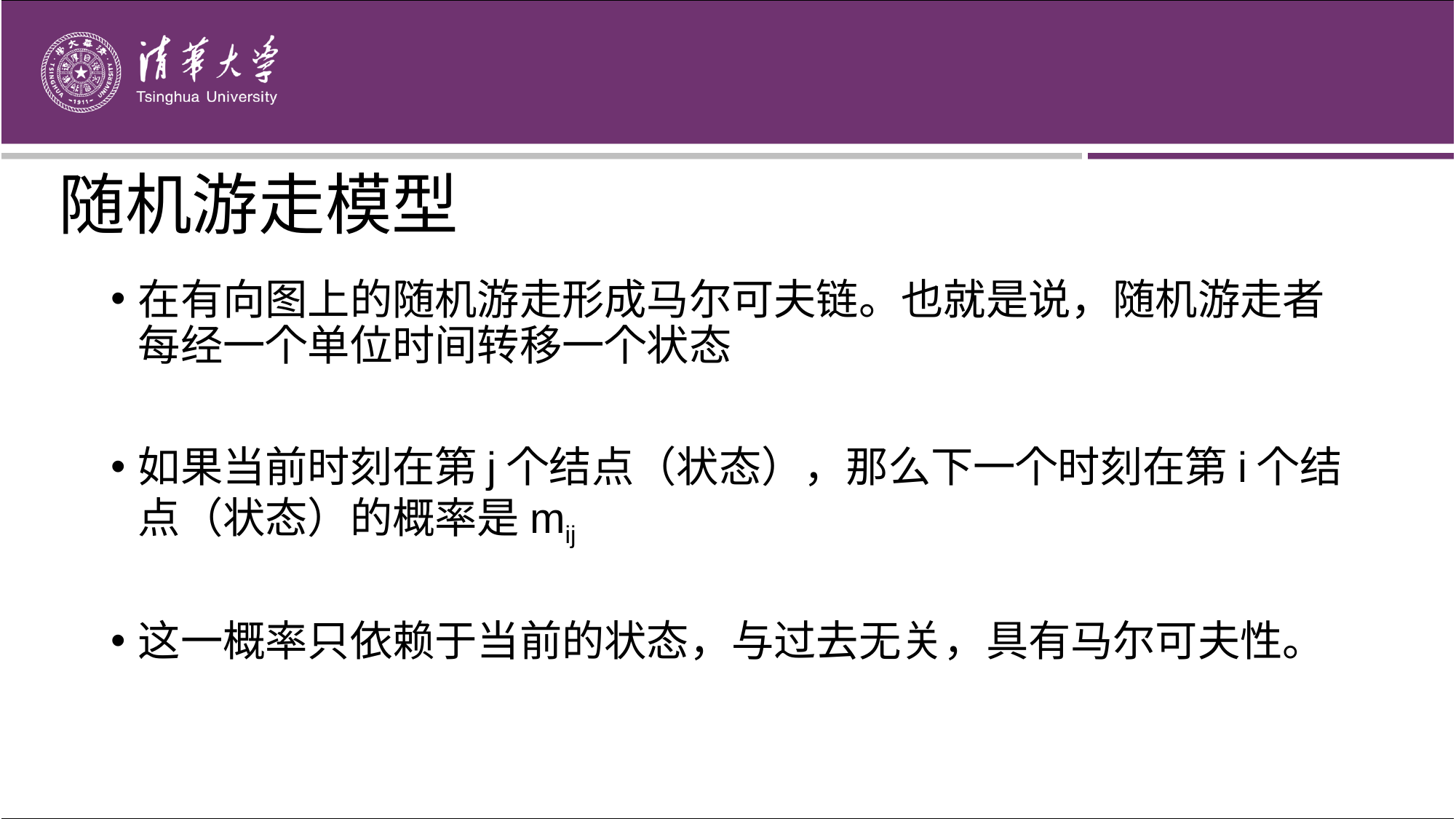

# 随机游走模型
在有向图上的随机游走形成马尔可夫链。也就是说，随机游走者每经一个单位时间转移一个状态

如果当前时刻在第j个结点（状态），那么下一个时刻在第i个结 点（状态）的概率是mij

这一概率只依赖于当前的状态，与过去无关，具有马尔可夫性。